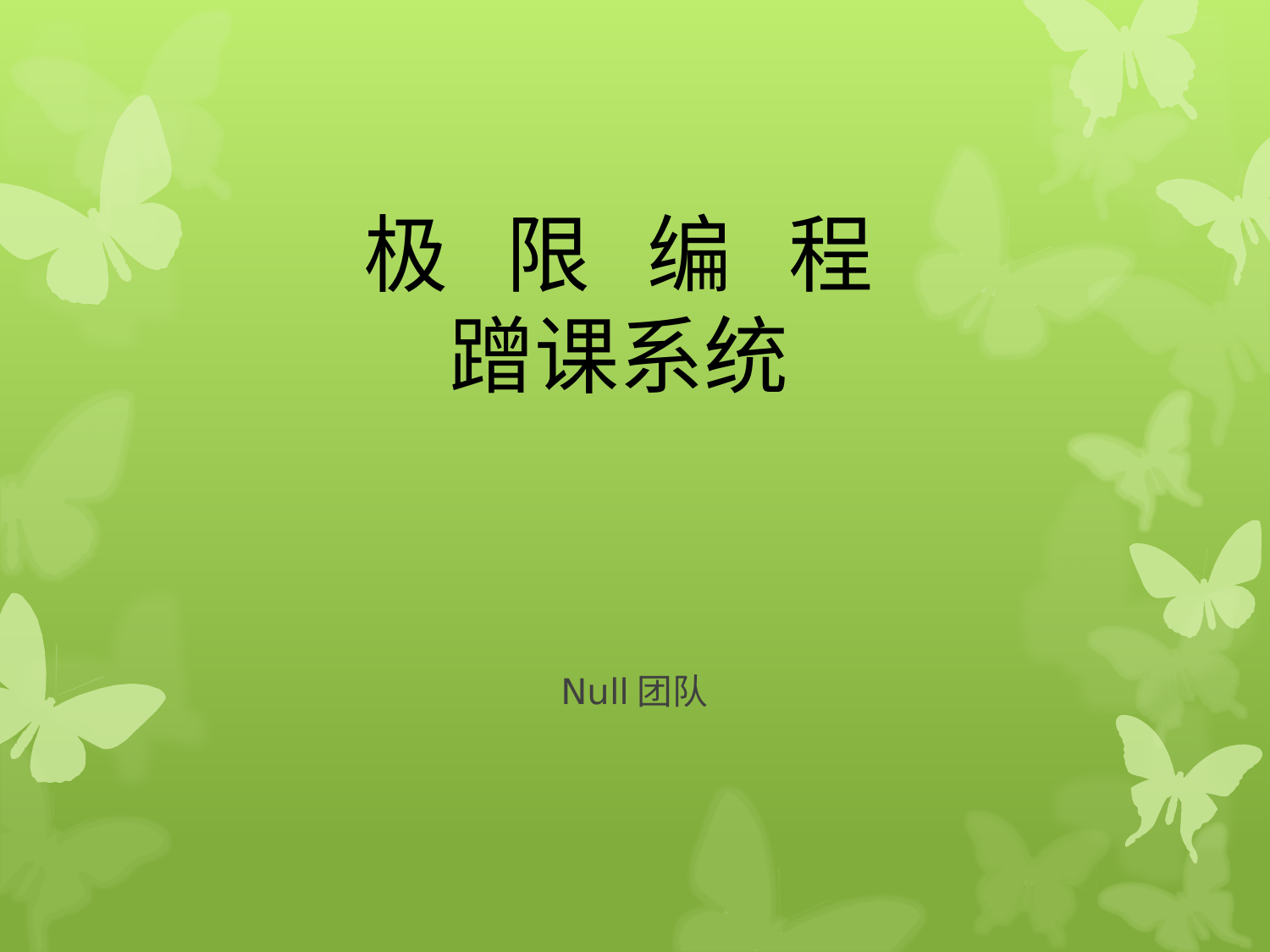

# 极   限   编   程 蹭课系统
Null团队